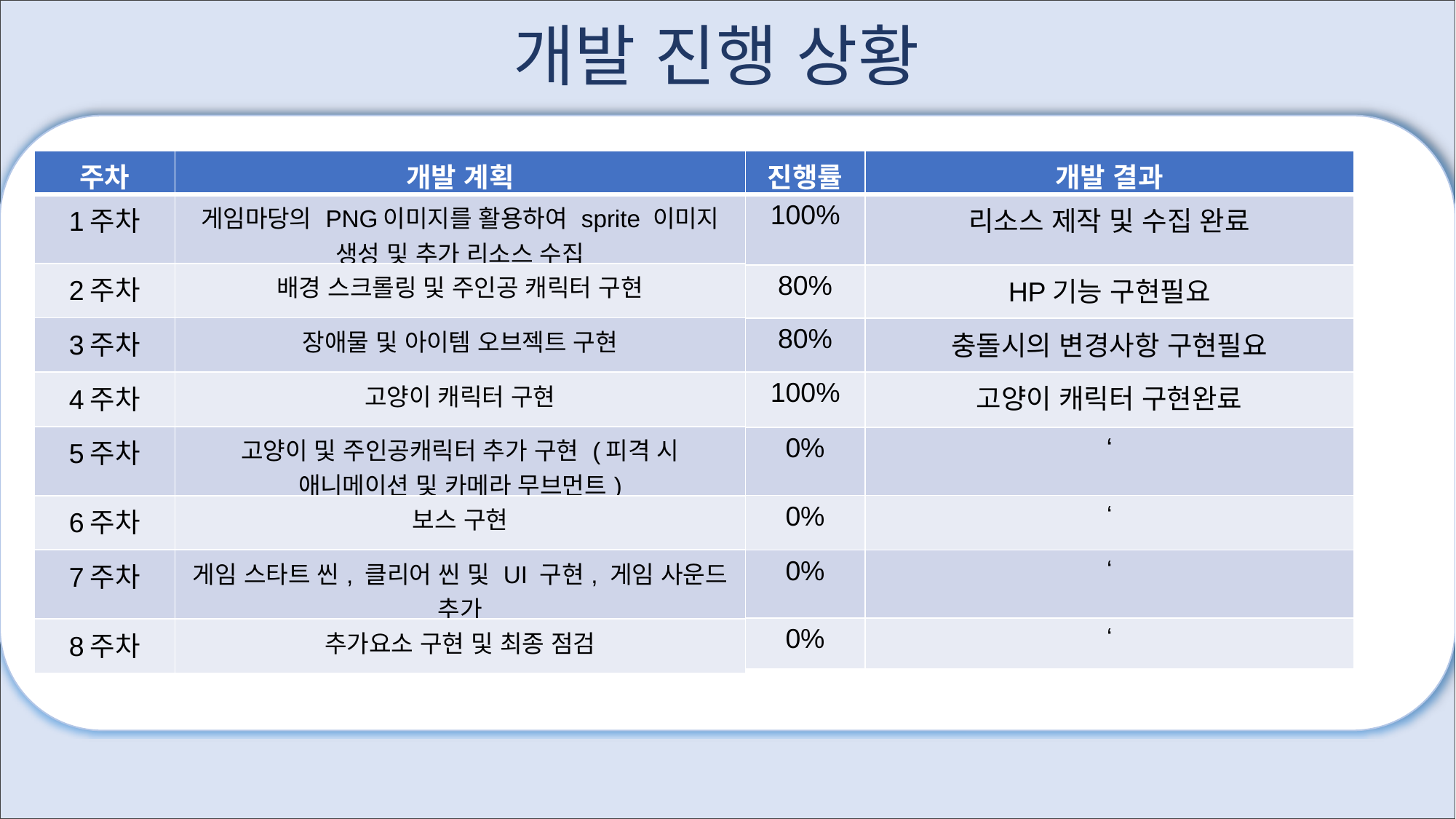

개발 진행 상황

| 주차 | 개발 계획 |
| --- | --- |
| 1주차 | 게임마당의 PNG이미지를 활용하여 sprite 이미지 생성 및 추가 리소스 수집 |
| 2주차 | 배경 스크롤링 및 주인공 캐릭터 구현 |
| 3주차 | 장애물 및 아이템 오브젝트 구현 |
| 4주차 | 고양이 캐릭터 구현 |
| 5주차 | 고양이 및 주인공캐릭터 추가 구현 (피격 시 애니메이션 및 카메라 무브먼트) |
| 6주차 | 보스 구현 |
| 7주차 | 게임 스타트 씬, 클리어 씬 및 UI 구현, 게임 사운드 추가 |
| 8주차 | 추가요소 구현 및 최종 점검 |
| 진행률 | 개발 결과 |
| --- | --- |
| 100% | 리소스 제작 및 수집 완료 |
| 80% | HP기능 구현필요 |
| 80% | 충돌시의 변경사항 구현필요 |
| 100% | 고양이 캐릭터 구현완료 |
| 0% | ‘ |
| 0% | ‘ |
| 0% | ‘ |
| 0% | ‘ |